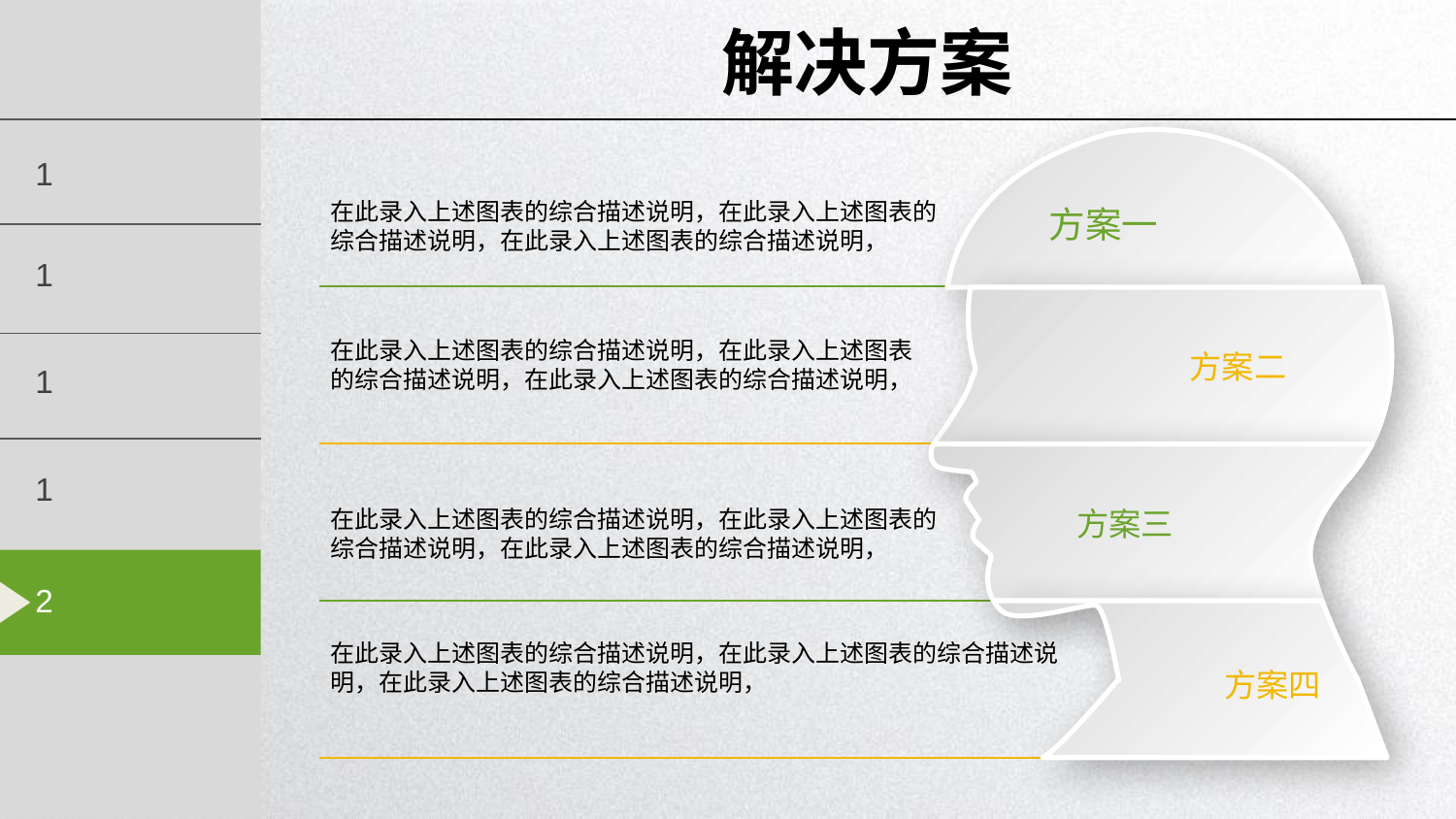

解决方案

在此录入上述图表的综合描述说明，在此录入上述图表的综合描述说明，在此录入上述图表的综合描述说明，

方案一

在此录入上述图表的综合描述说明，在此录入上述图表的综合描述说明，在此录入上述图表的综合描述说明，

方案二

在此录入上述图表的综合描述说明，在此录入上述图表的综合描述说明，在此录入上述图表的综合描述说明，

方案三

在此录入上述图表的综合描述说明，在此录入上述图表的综合描述说明，在此录入上述图表的综合描述说明，

方案四